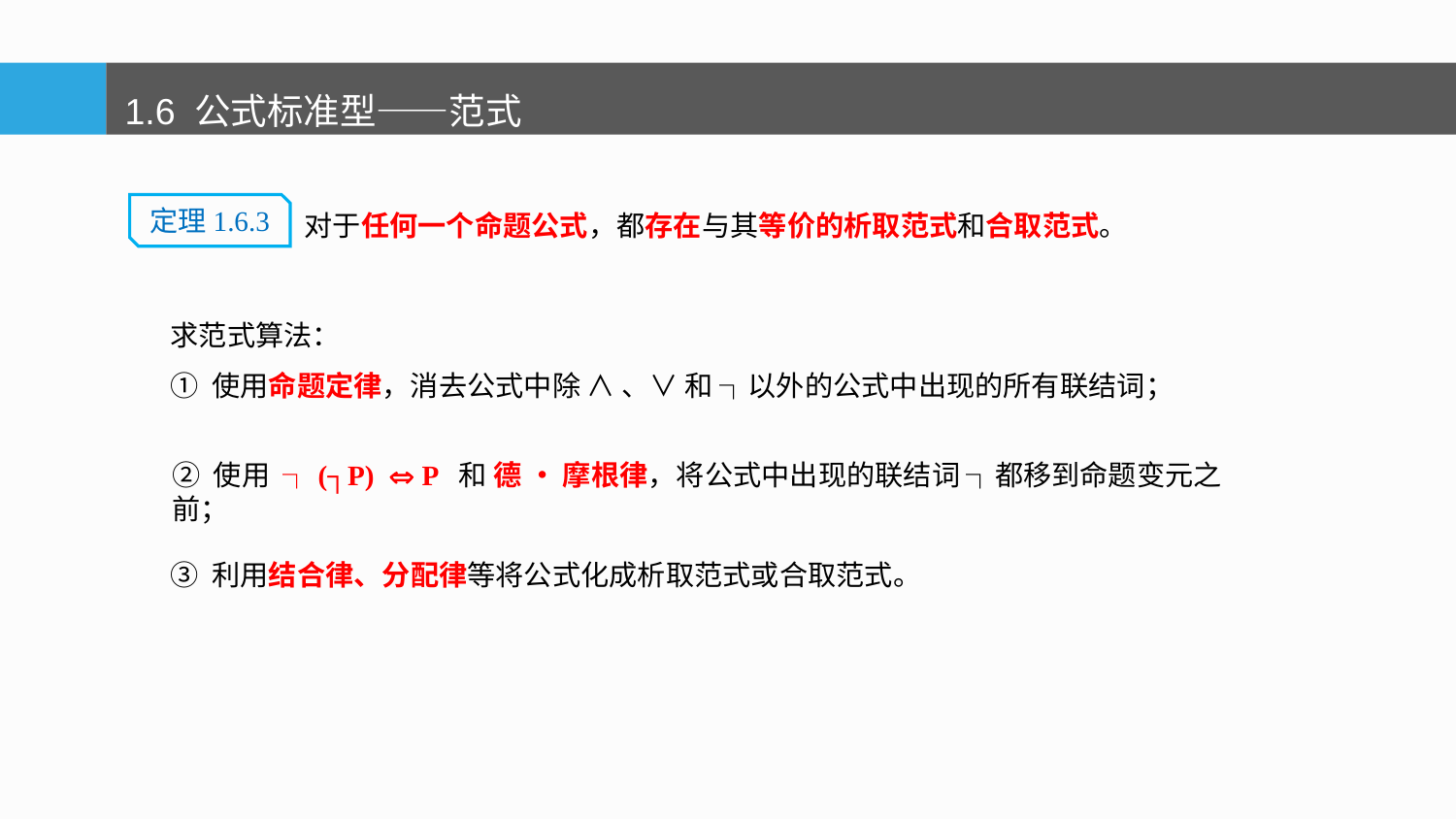

1.6 公式标准型——范式

对于任何一个命题公式，都存在与其等价的析取范式和合取范式。

定理1.6.3
求范式算法：
① 使用命题定律，消去公式中除 ∧ 、∨ 和 ┐以外的公式中出现的所有联结词；

② 使用  ┐(┐P)  ⇔ P  和 德 • 摩根律，将公式中出现的联结词 ┐都移到命题变元之前；

③ 利用结合律、分配律等将公式化成析取范式或合取范式。